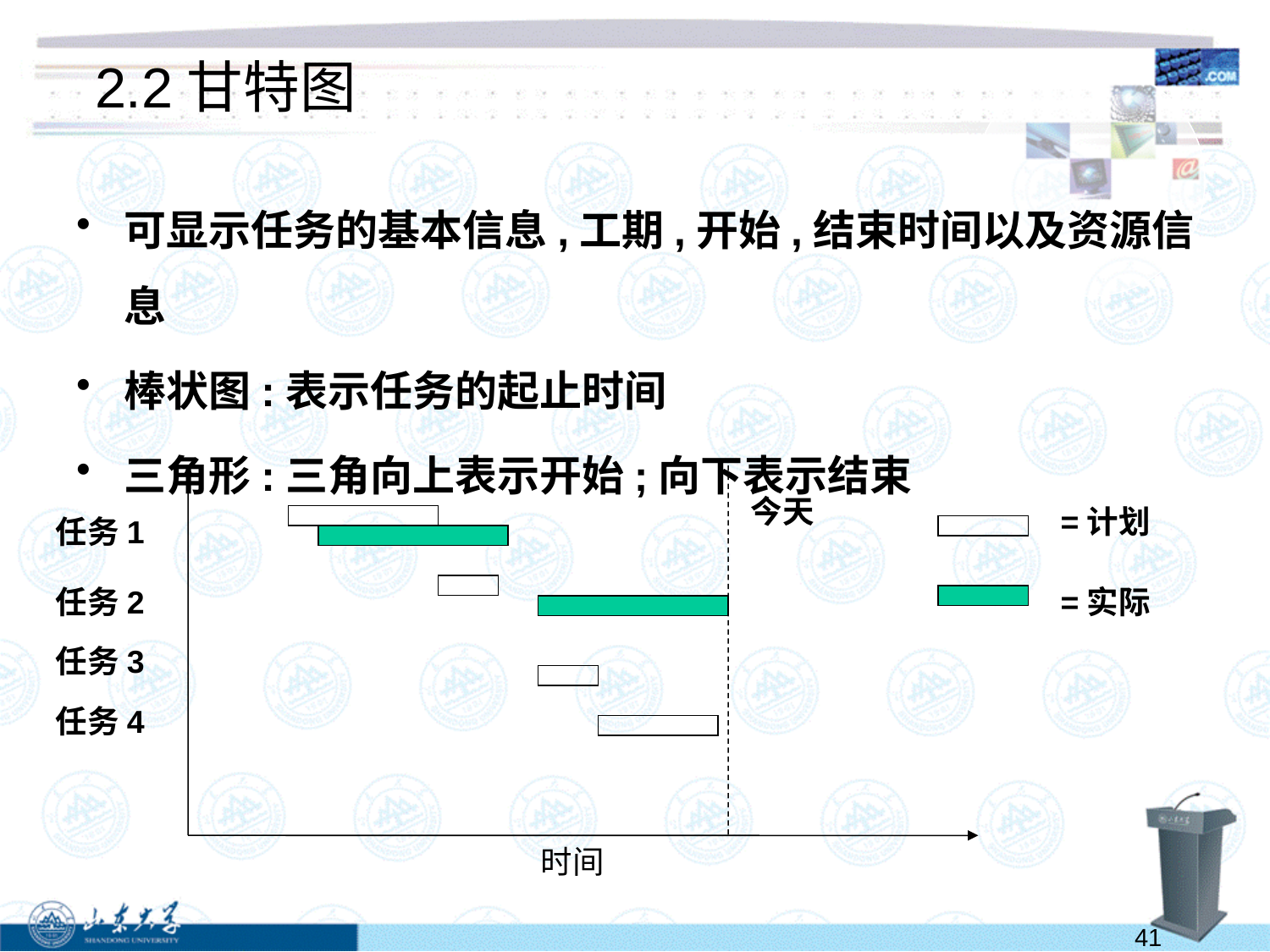

# 2.2甘特图
可显示任务的基本信息,工期,开始,结束时间以及资源信息
棒状图:表示任务的起止时间
三角形:三角向上表示开始;向下表示结束

今天
=计划
任务1

任务2

=实际

任务3

任务4

时间
41